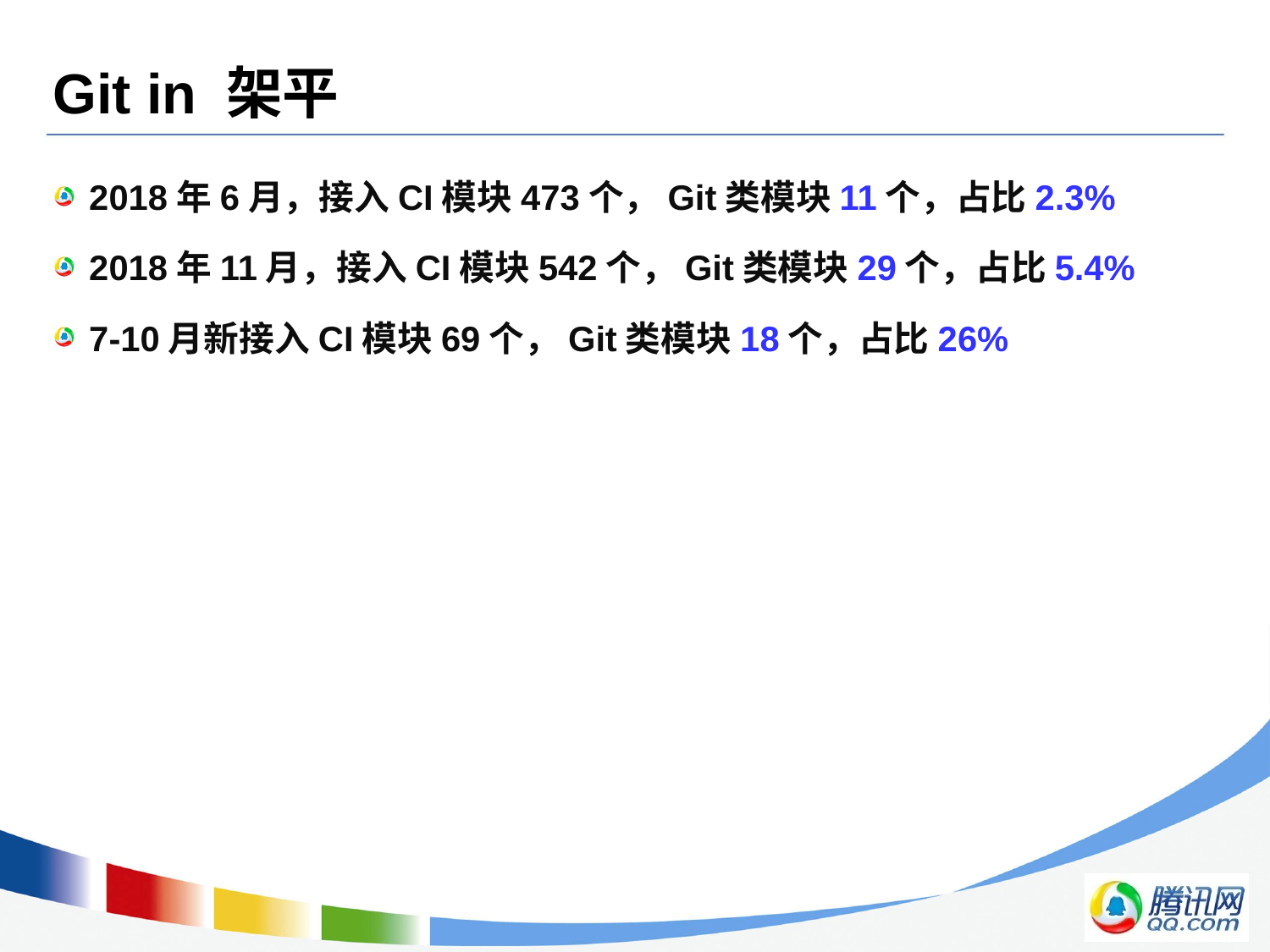

# Git in 架平
2018年6月，接入CI模块473个，Git类模块11个，占比2.3%
2018年11月，接入CI模块542个，Git类模块29个，占比5.4%
7-10月新接入CI模块69个，Git类模块18个，占比26%